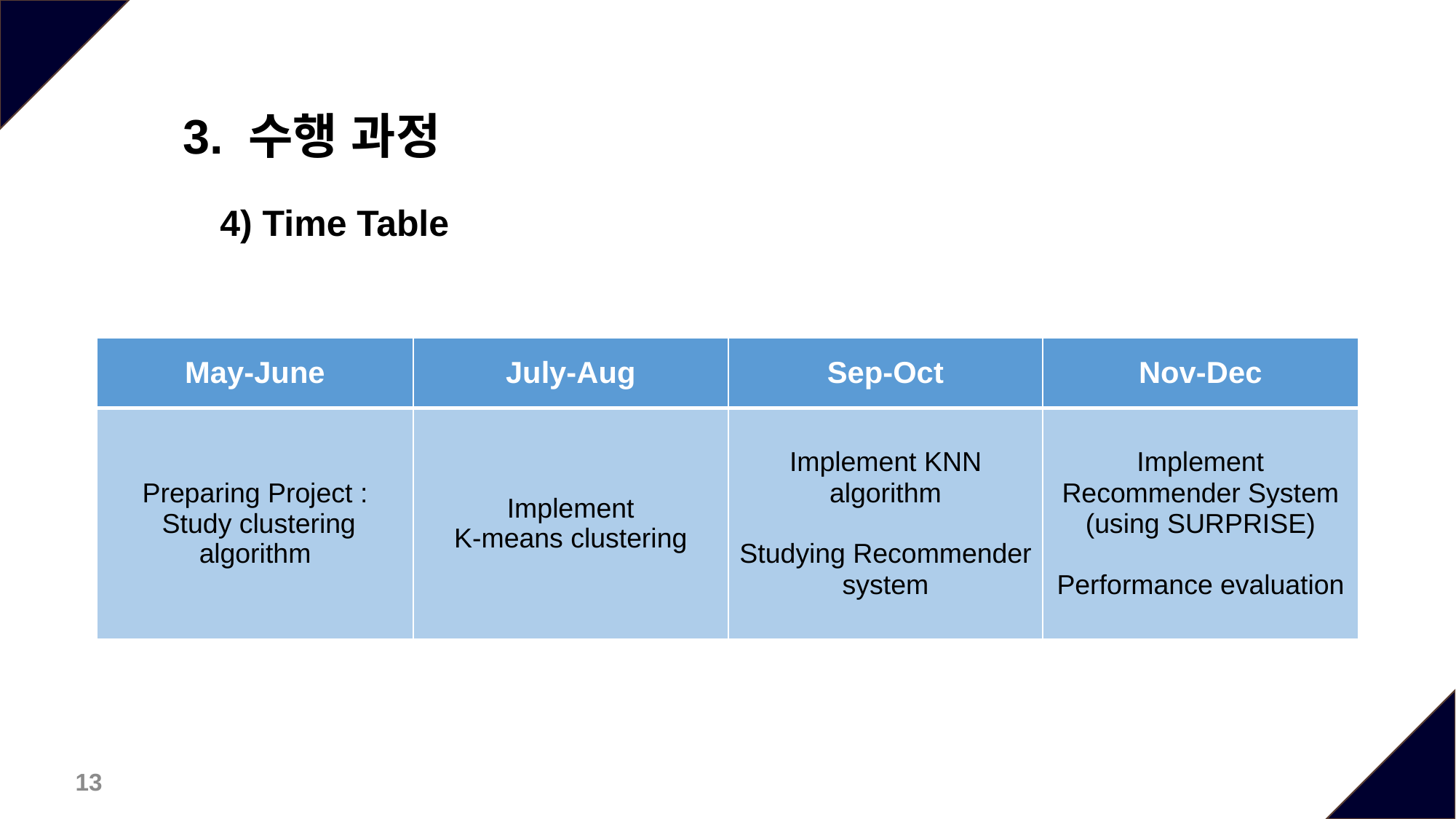

3. 수행 과정
4) Time Table
| May-June | July-Aug | Sep-Oct | Nov-Dec |
| --- | --- | --- | --- |
| Preparing Project : Study clustering algorithm | Implement K-means clustering | Implement KNN algorithm Studying Recommender system | Implement Recommender System (using SURPRISE) Performance evaluation |
13